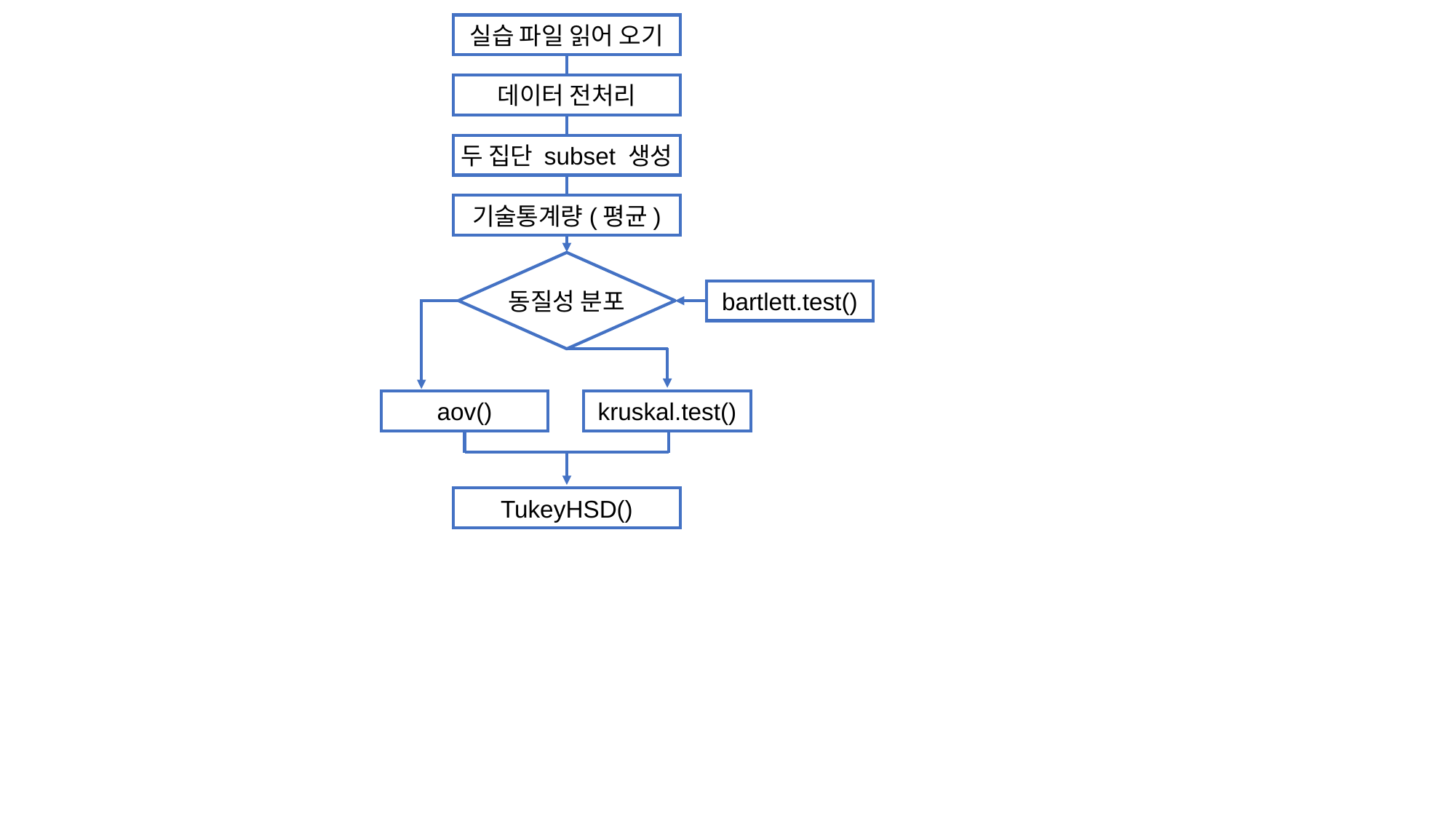

실습 파일 읽어 오기

데이터 전처리
두 집단 subset 생성
기술통계량(평균)

동질성 분포
bartlett.test()

aov()
kruskal.test()

TukeyHSD()